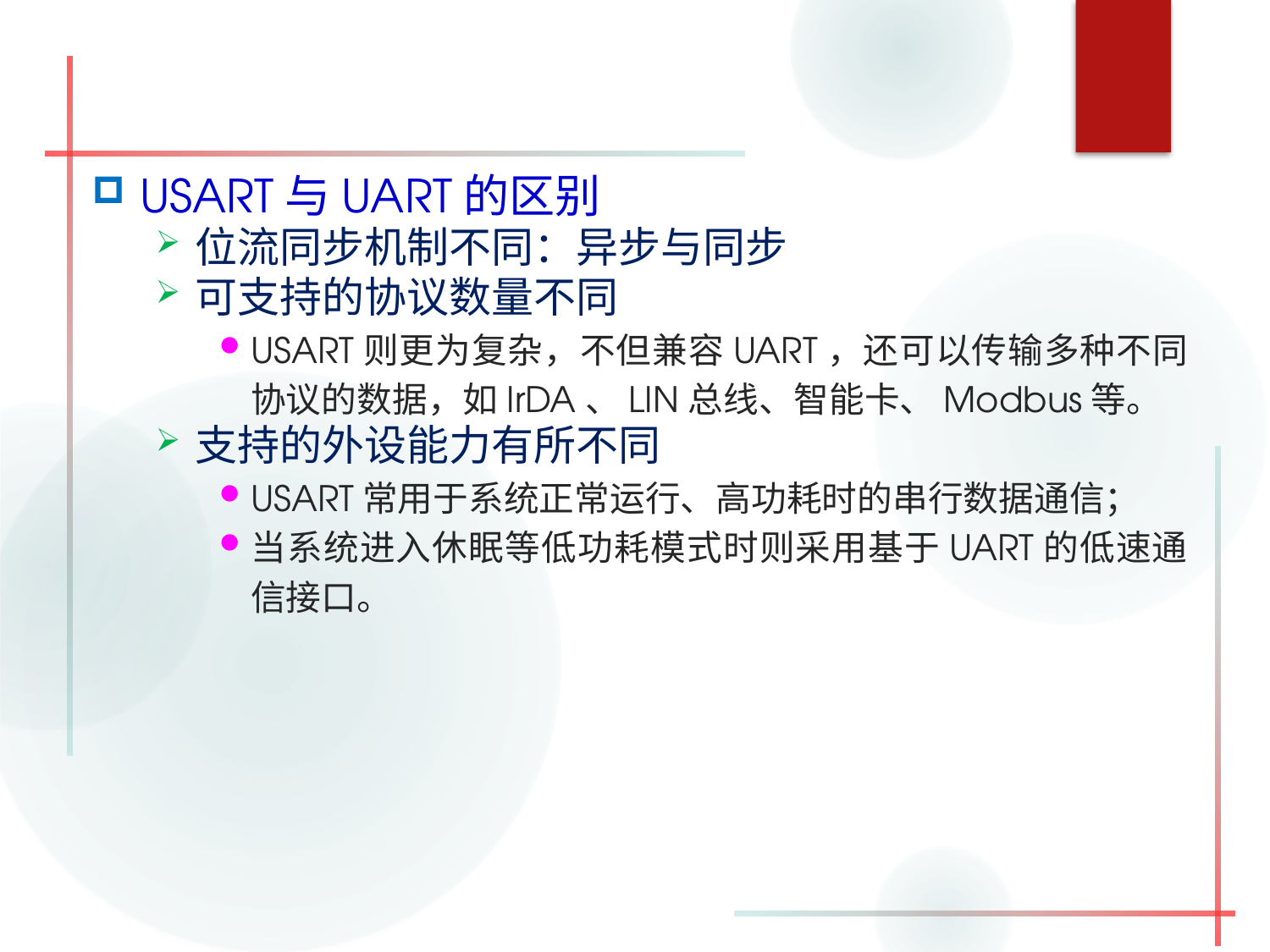

40
#
USART与UART的区别
位流同步机制不同：异步与同步
可支持的协议数量不同
USART则更为复杂，不但兼容UART，还可以传输多种不同协议的数据，如IrDA、LIN总线、智能卡、Modbus等。
支持的外设能力有所不同
USART常用于系统正常运行、高功耗时的串行数据通信；
当系统进入休眠等低功耗模式时则采用基于UART的低速通信接口。